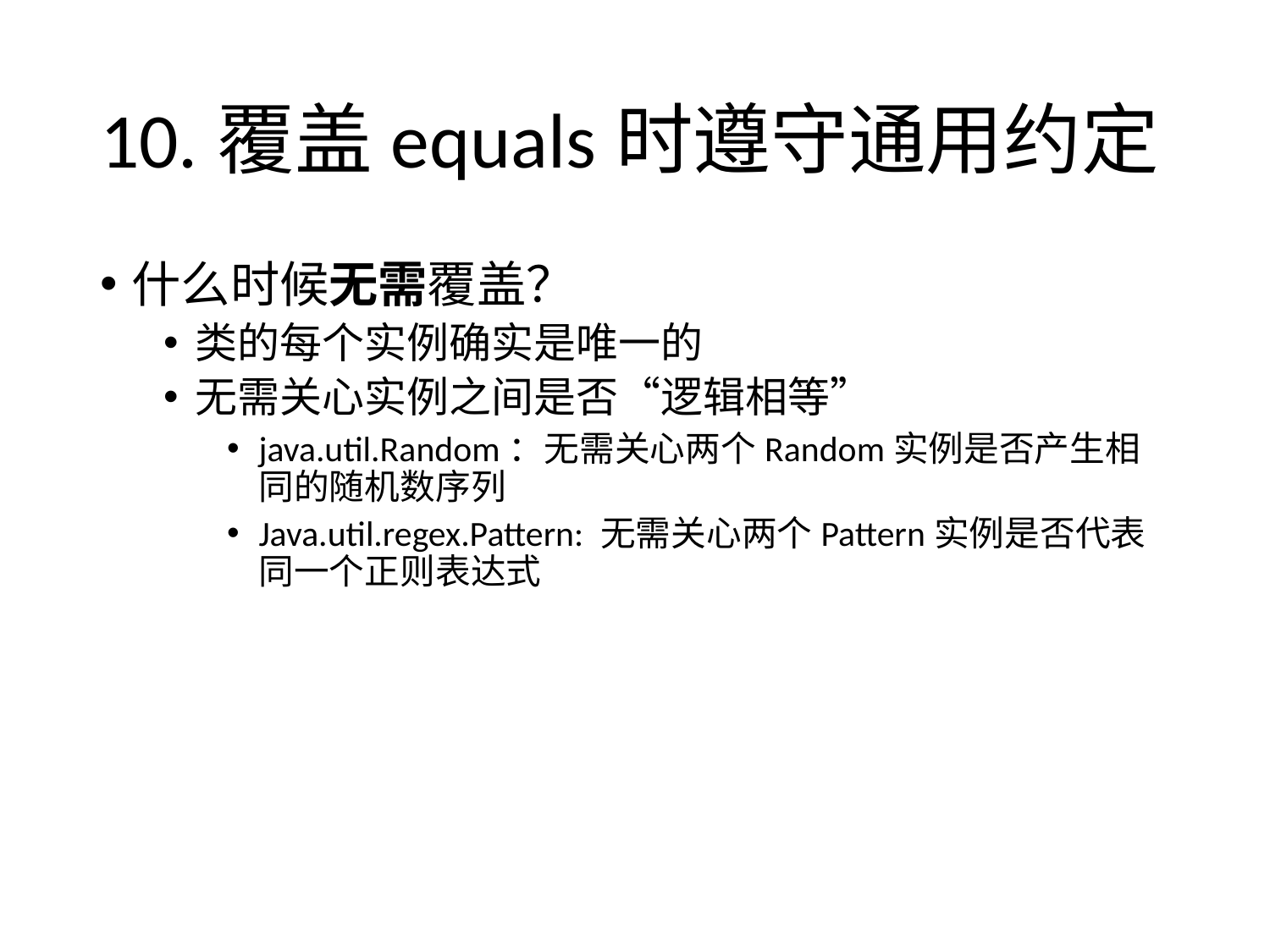

# 10.覆盖equals时遵守通用约定
什么时候无需覆盖？
类的每个实例确实是唯一的
无需关心实例之间是否“逻辑相等”
java.util.Random：无需关心两个Random实例是否产生相同的随机数序列
Java.util.regex.Pattern: 无需关心两个Pattern实例是否代表同一个正则表达式